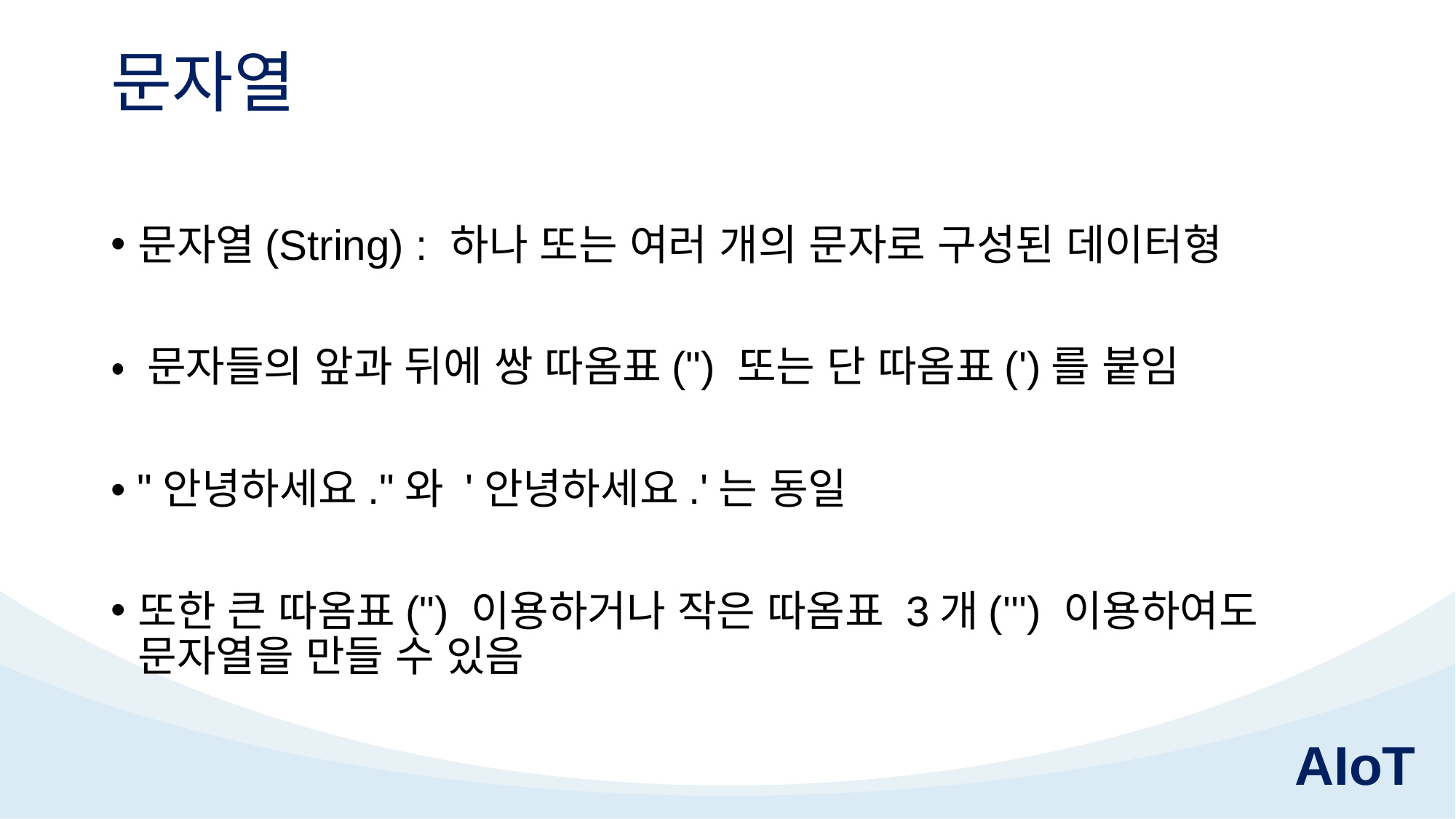

# 문자열
문자열(String) : 하나 또는 여러 개의 문자로 구성된 데이터형

• 문자들의 앞과 뒤에 쌍 따옴표(") 또는 단 따옴표(')를 붙임

• "안녕하세요."와 '안녕하세요.'는 동일

또한 큰 따옴표(") 이용하거나 작은 따옴표 3개(''') 이용하여도 문자열을 만들 수 있음